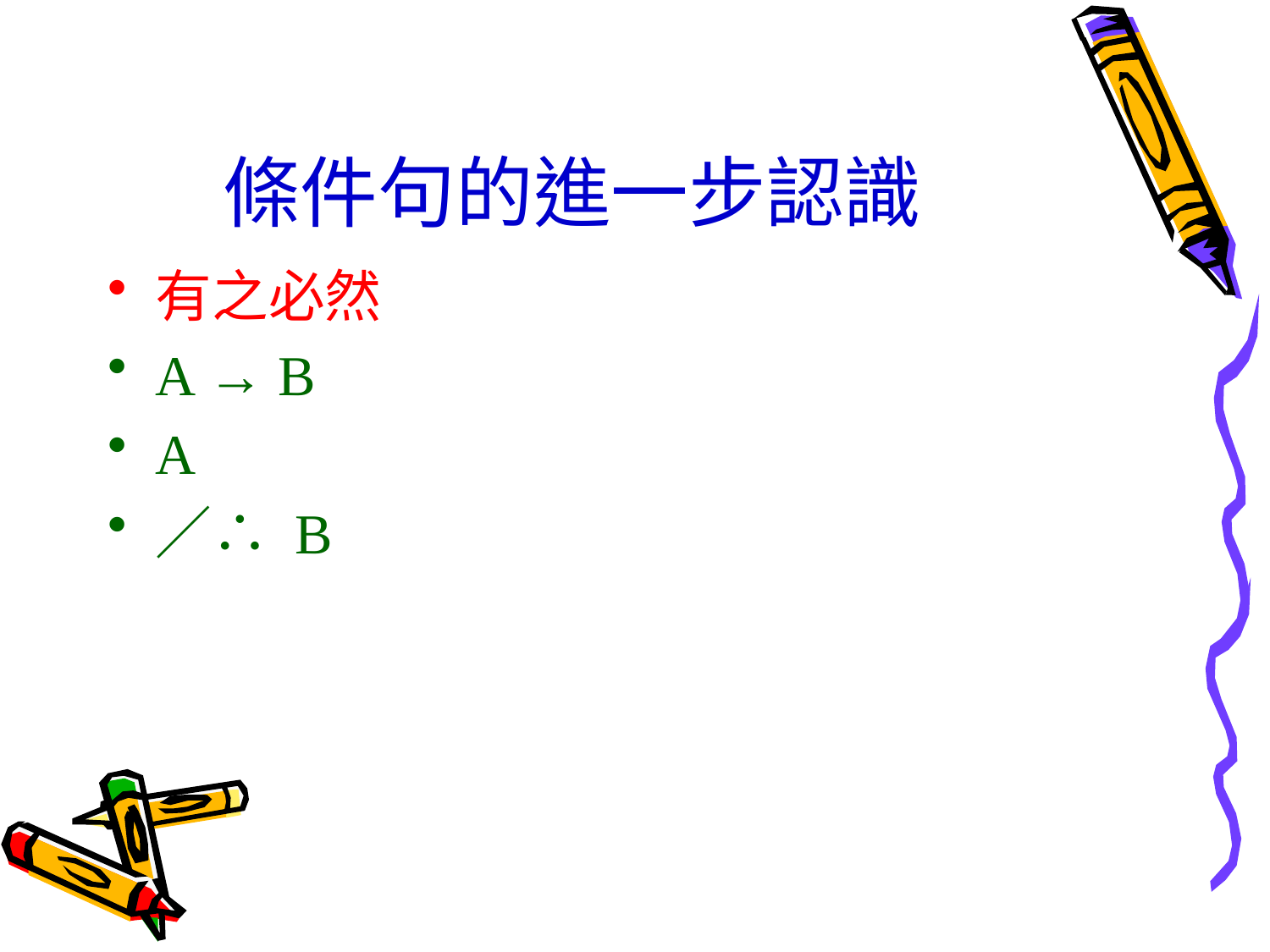

# 條件句的進一步認識
有之必然
A → B
A
／∴ B